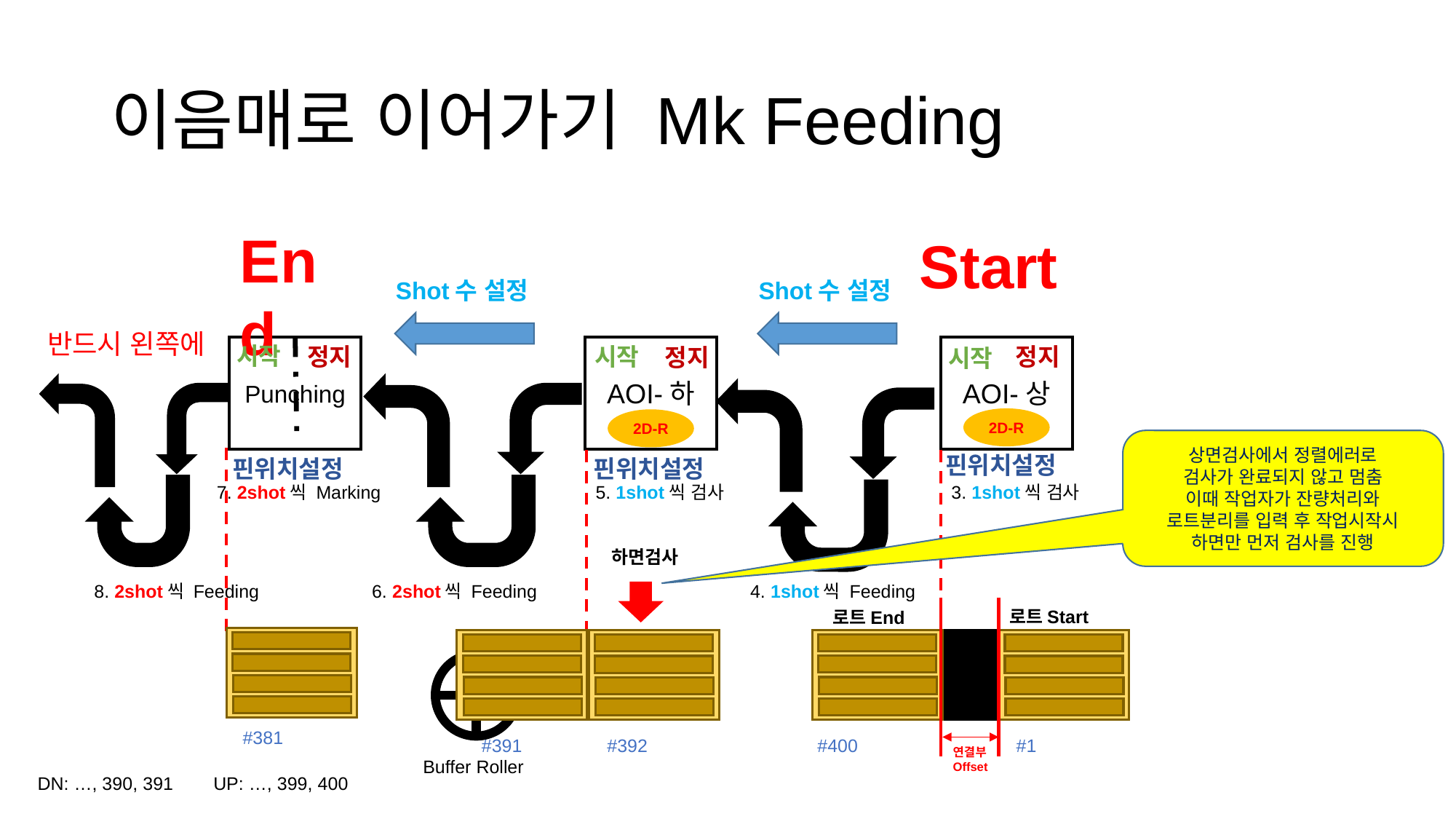

# 이음매로 이어가기 Mk Feeding
End
Start
Shot수 설정

Shot수 설정

반드시 왼쪽에
AOI-하
AOI-상
Punching

핀위치설정
핀위치설정
핀위치설정
7. 2shot씩 Marking
5. 1shot씩 검사
3. 1shot씩 검사
8. 2shot씩 Feeding
6. 2shot씩 Feeding
4. 1shot씩 Feeding

Buffer Roller
시작
정지
정지
시작
정지
시작
2D-R
2D-R
상면검사에서 정렬에러로
검사가 완료되지 않고 멈춤
이때 작업자가 잔량처리와
로트분리를 입력 후 작업시작시
하면만 먼저 검사를 진행

하면검사

로트Start
로트End

연결부
Offset
#381
#391
#392
#400
#1
UP: …, 399, 400
DN: …, 390, 391